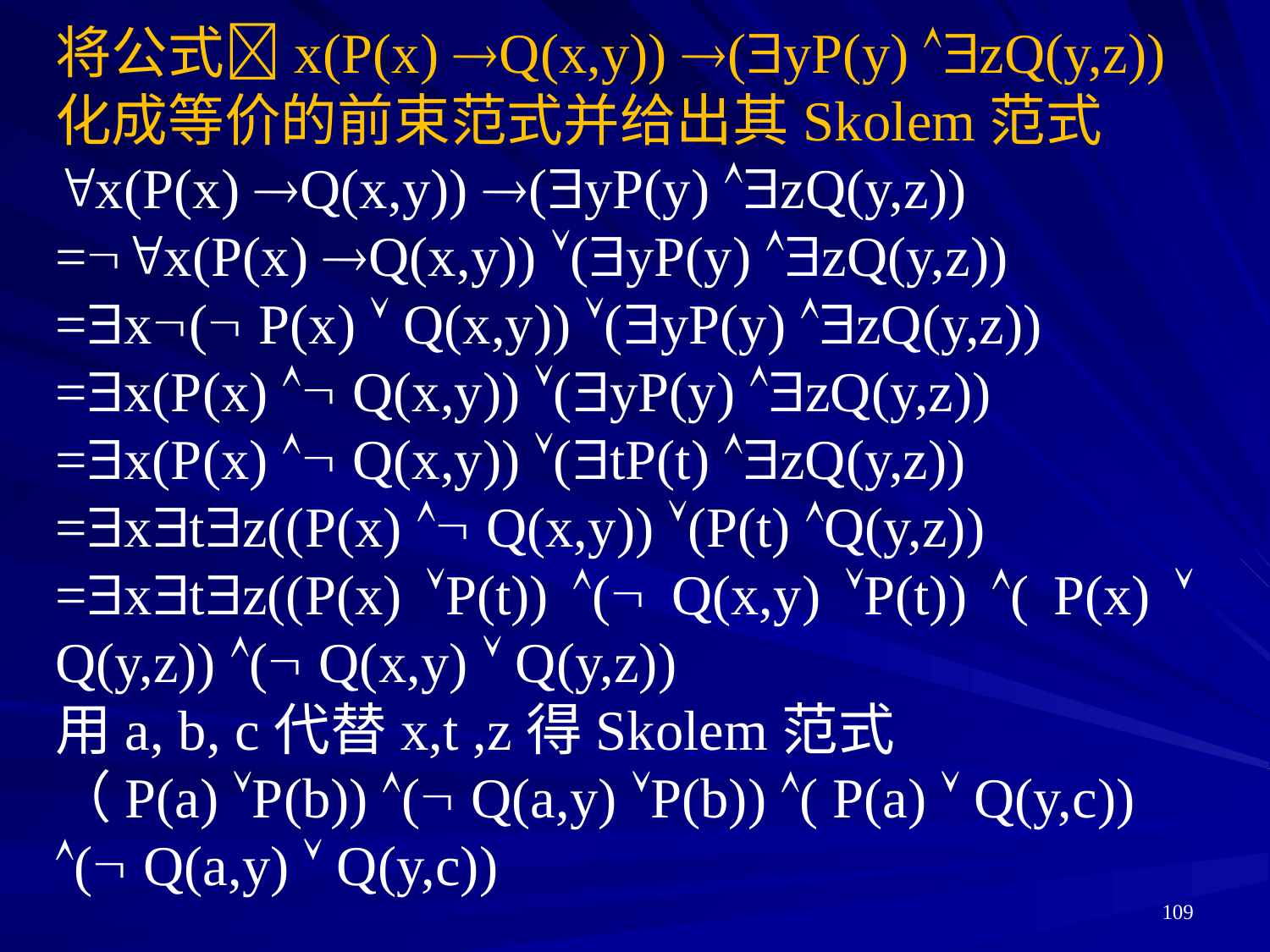

将公式∀x(P(x) →Q(x,y)) →(∃yP(y) ∧∃zQ(y,z))化成等价的前束范式并给出其Skolem范式
∀x(P(x) →Q(x,y)) →(∃yP(y) ∧∃zQ(y,z))
=¬∀x(P(x) →Q(x,y)) ∨(∃yP(y) ∧∃zQ(y,z))
=∃x¬(¬ P(x) ∨ Q(x,y)) ∨(∃yP(y) ∧∃zQ(y,z))
=∃x(P(x) ∧¬ Q(x,y)) ∨(∃yP(y) ∧∃zQ(y,z))
=∃x(P(x) ∧¬ Q(x,y)) ∨(∃tP(t) ∧∃zQ(y,z))
=∃x∃t∃z((P(x) ∧¬ Q(x,y)) ∨(P(t) ∧Q(y,z))
=∃x∃t∃z((P(x) ∨P(t)) ∧(¬ Q(x,y) ∨P(t)) ∧( P(x) ∨ Q(y,z)) ∧(¬ Q(x,y) ∨ Q(y,z))
用a, b, c代替x,t ,z得Skolem范式
（P(a) ∨P(b)) ∧(¬ Q(a,y) ∨P(b)) ∧( P(a) ∨ Q(y,c)) ∧(¬ Q(a,y) ∨ Q(y,c))
109